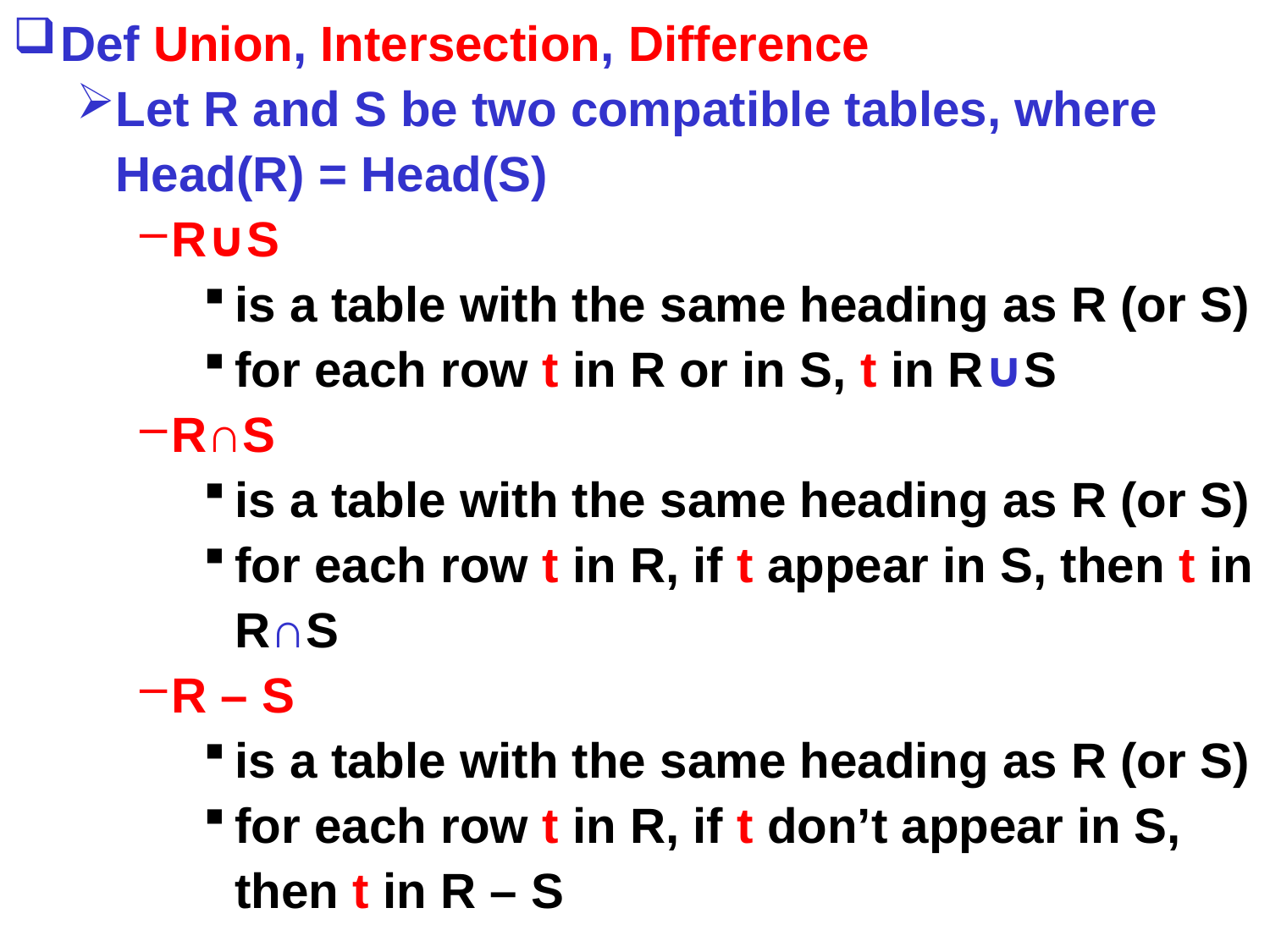

Def Union, Intersection, Difference
Let R and S be two compatible tables, where Head(R) = Head(S)
R∪S
is a table with the same heading as R (or S)
for each row t in R or in S, t in R∪S
R∩S
is a table with the same heading as R (or S)
for each row t in R, if t appear in S, then t in R∩S
R – S
is a table with the same heading as R (or S)
for each row t in R, if t don’t appear in S, then t in R – S
# 3.3.2 关系操纵的表示